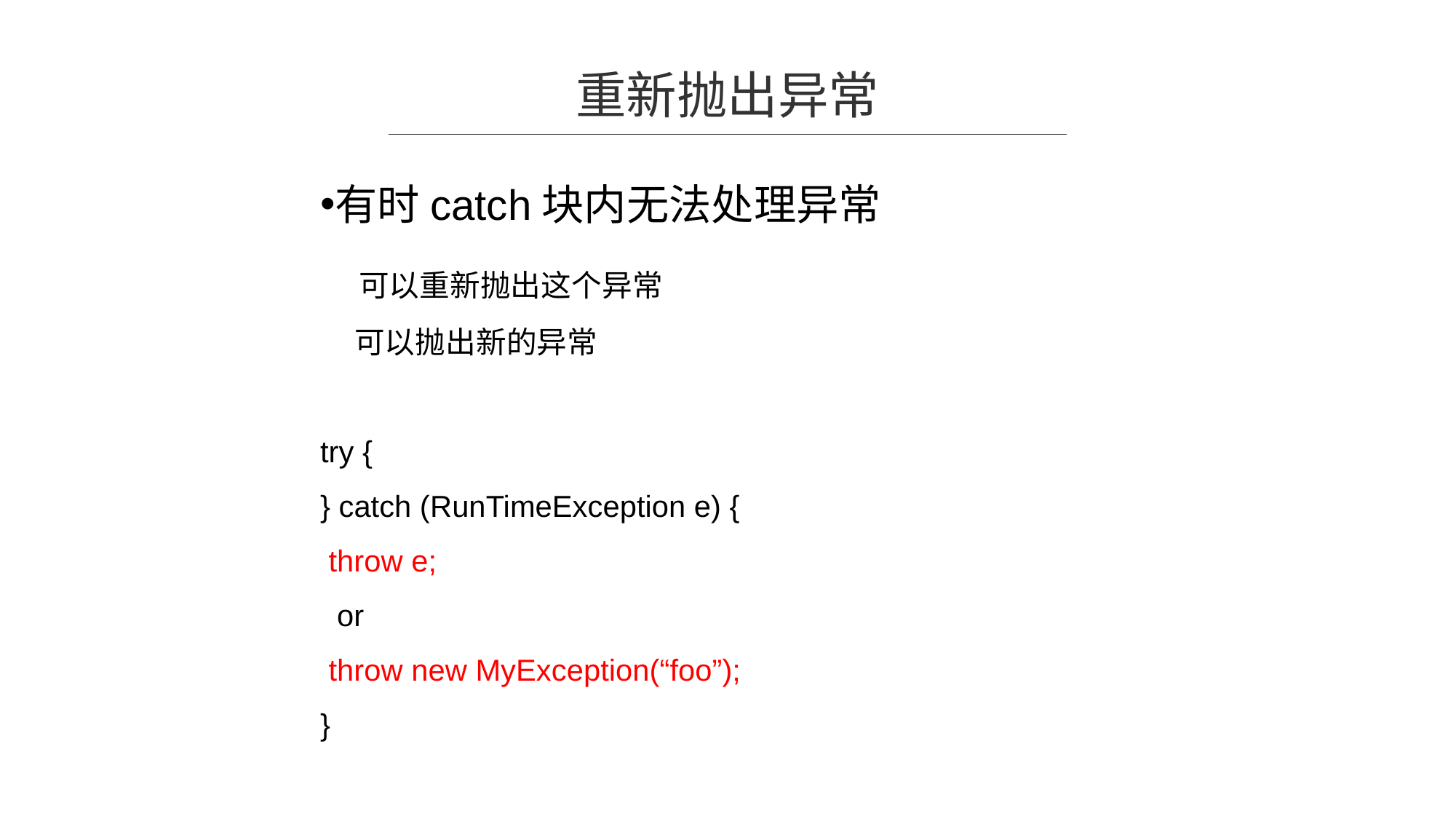

重新抛出异常
有时catch块内无法处理异常
   可以重新抛出这个异常
    可以抛出新的异常

try {
} catch (RunTimeException e) {
 throw e;
  or
 throw new MyException(“foo”);
}